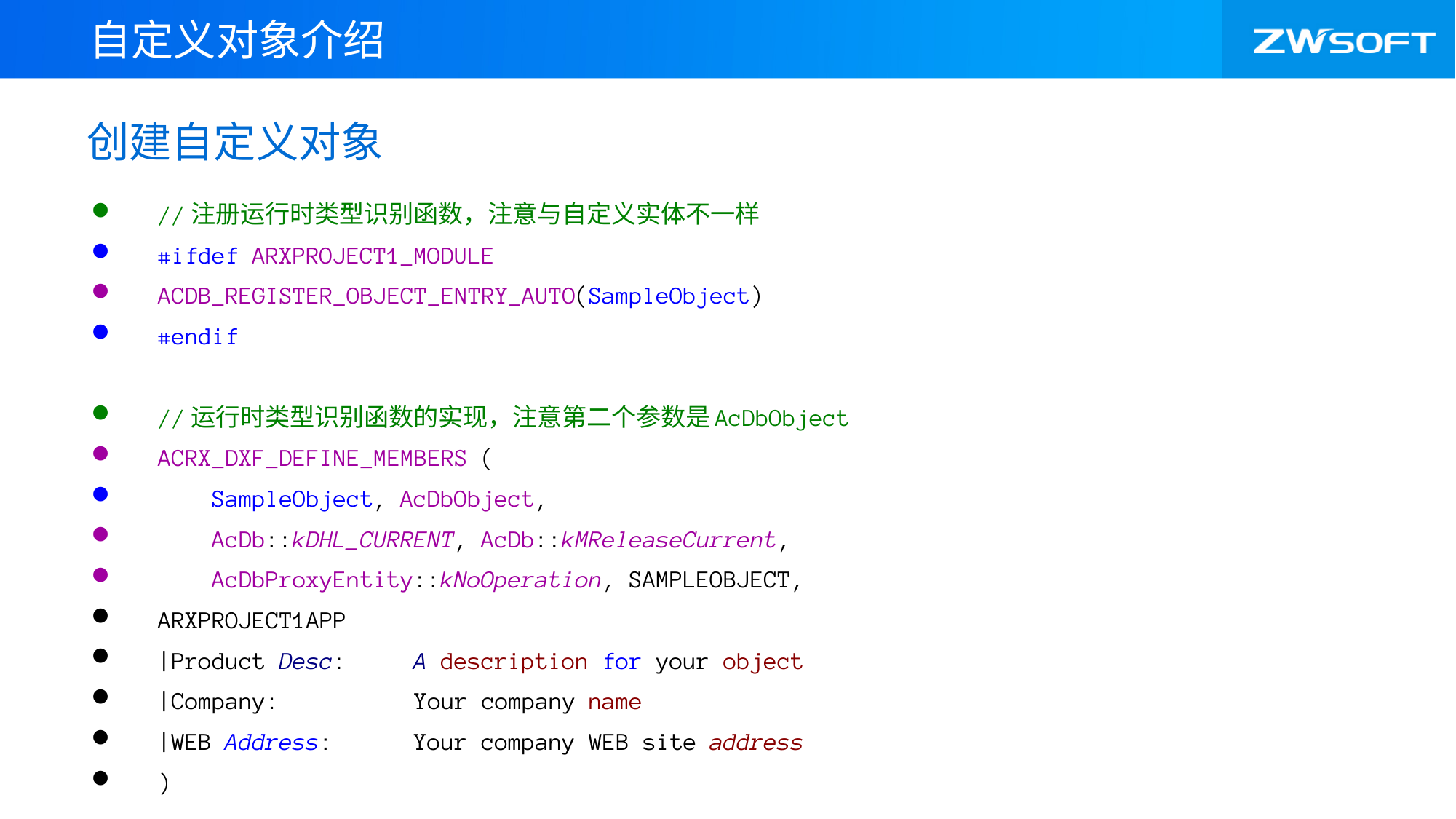

自定义对象介绍
# 创建自定义对象
//注册运行时类型识别函数，注意与自定义实体不一样
#ifdef ARXPROJECT1_MODULE
ACDB_REGISTER_OBJECT_ENTRY_AUTO(SampleObject)
#endif

//运行时类型识别函数的实现，注意第二个参数是AcDbObject
ACRX_DXF_DEFINE_MEMBERS (
    SampleObject, AcDbObject,
    AcDb::kDHL_CURRENT, AcDb::kMReleaseCurrent,
    AcDbProxyEntity::kNoOperation, SAMPLEOBJECT,
ARXPROJECT1APP
|Product Desc:     A description for your object
|Company:          Your company name
|WEB Address:      Your company WEB site address
)